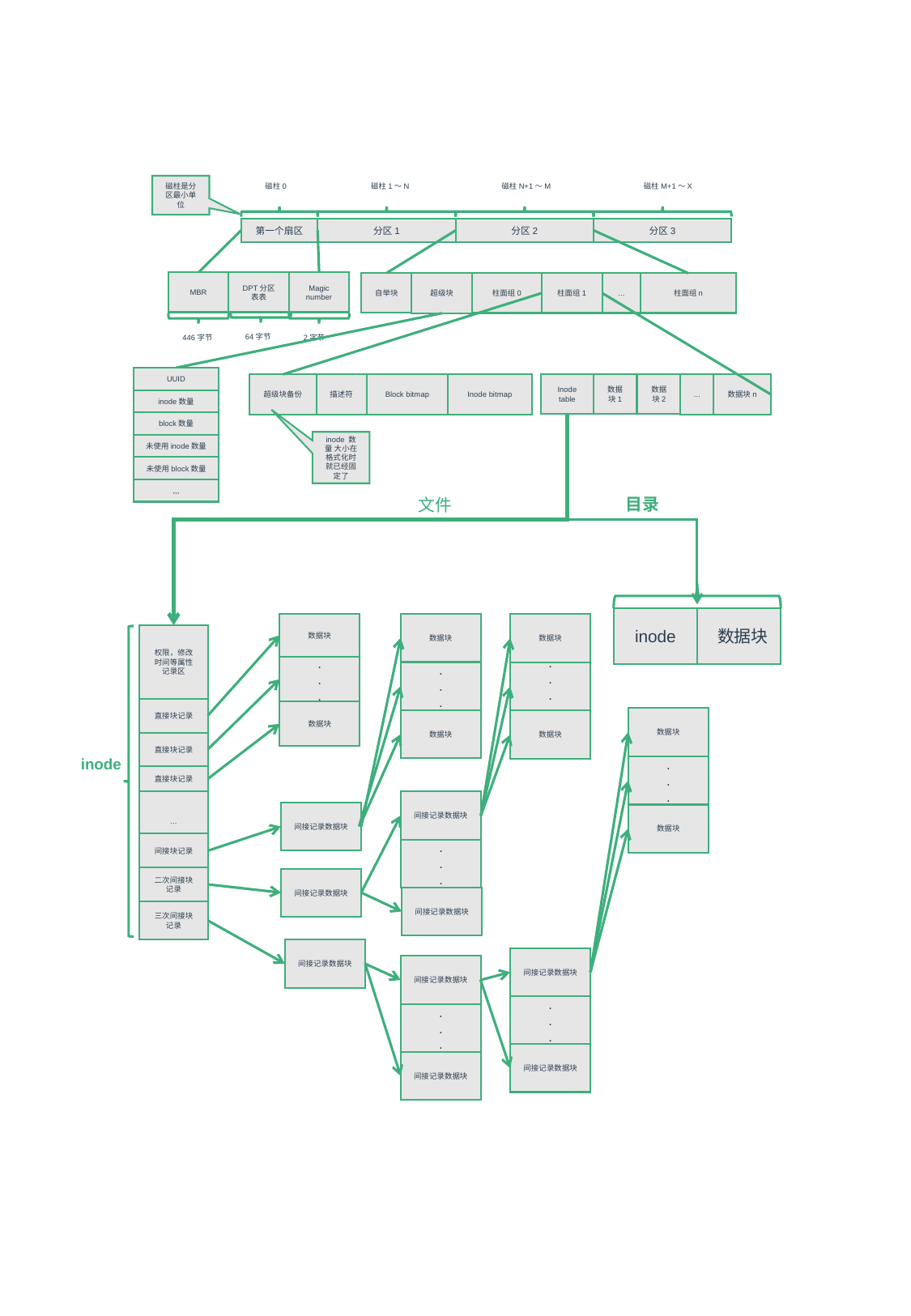

磁柱是分区最小单位
 磁柱0
磁柱1～N
磁柱N+1～M
磁柱M+1～X
第一个扇区
分区3
分区1
分区2
MBR
DPT分区表表
Magic number
自举块
柱面组0
柱面组1
...
柱面组n
超级块

   64字节

 446字节

   2字节
UUID
inode数量
block数量
未使用inode数量
未使用block数量
,,,
Inode table
数据块1
数据块2
超级块备份
描述符
Block bitmap
Inode bitmap
...
数据块n
inode 数量 大小在格式化时就已经固定了
目录
文件

inode
 数据块

数据块
数据块
数据块
权限，修改时间等属性记录区

.
.
.
.
.
.
.
.
.

直接块记录

数据块
数据块
数据块
数据块
直接块记录
inode
.
.
.
直接块记录
...
间接记录数据块
间接记录数据块
数据块
间接块记录
.
.
.
二次间接块记录
间接记录数据块
间接记录数据块
三次间接块记录
间接记录数据块
间接记录数据块
间接记录数据块
.
.
.
.
.
.
间接记录数据块
间接记录数据块